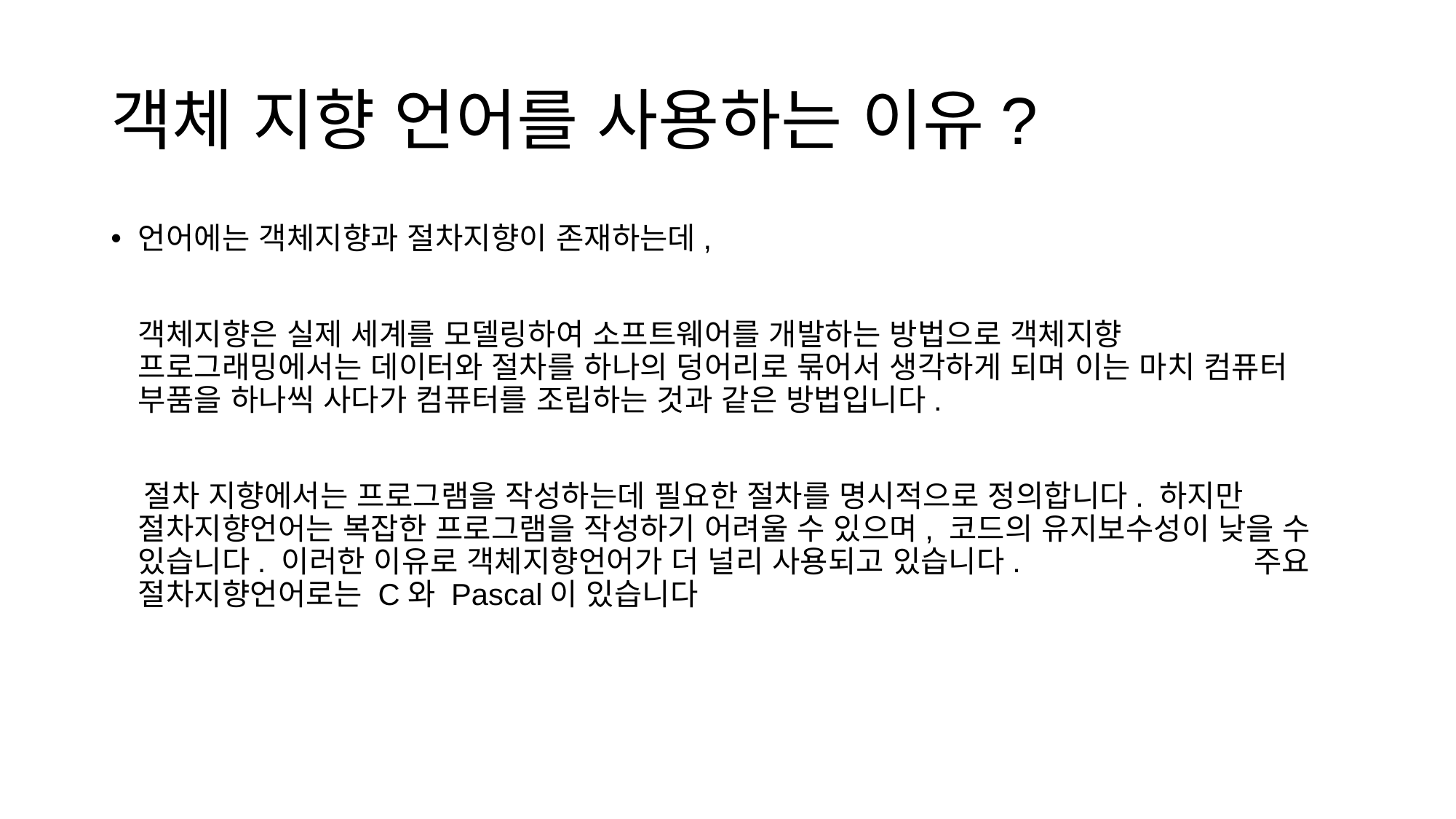

# 객체 지향 언어를 사용하는 이유?
언어에는 객체지향과 절차지향이 존재하는데,

	객체지향은 실제 세계를 모델링하여 소프트웨어를 개발하는 방법으로 객체지향 프로그래밍에서는 데이터와 절차를 하나의 덩어리로 묶어서 생각하게 되며 이는 마치 컴퓨터 부품을 하나씩 사다가 컴퓨터를 조립하는 것과 같은 방법입니다.

   절차 지향에서는 프로그램을 작성하는데 필요한 절차를 명시적으로 정의합니다. 하지만 절차지향언어는 복잡한 프로그램을 작성하기 어려울 수 있으며, 코드의 유지보수성이 낮을 수 있습니다. 이러한 이유로 객체지향언어가 더 널리 사용되고 있습니다.                           주요 절차지향언어로는 C와 Pascal이 있습니다